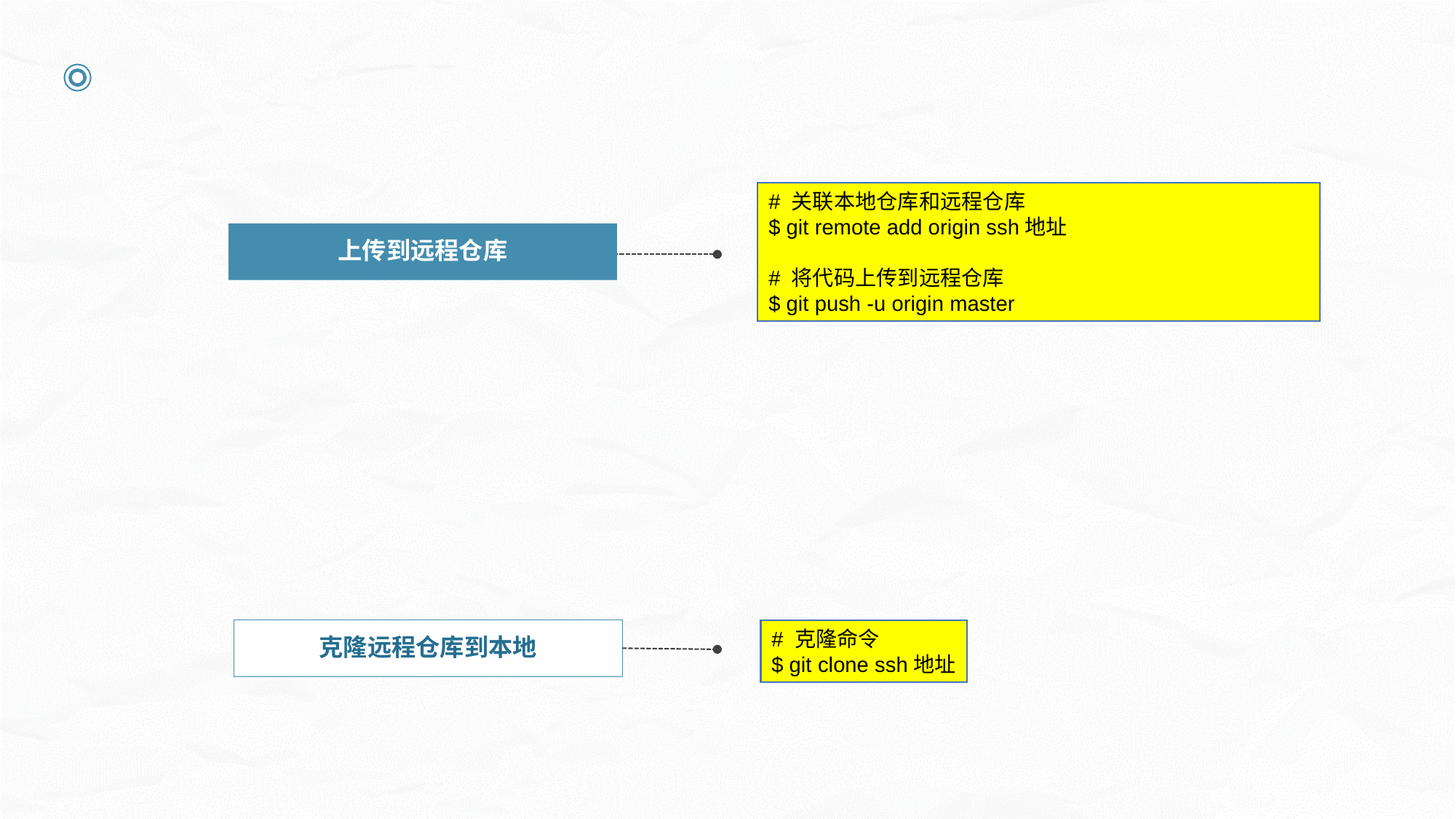

# 关联本地仓库和远程仓库
$ git remote add origin ssh地址

# 将代码上传到远程仓库
$ git push -u origin master
上传到远程仓库
克隆远程仓库到本地
# 克隆命令
$ git clone ssh地址